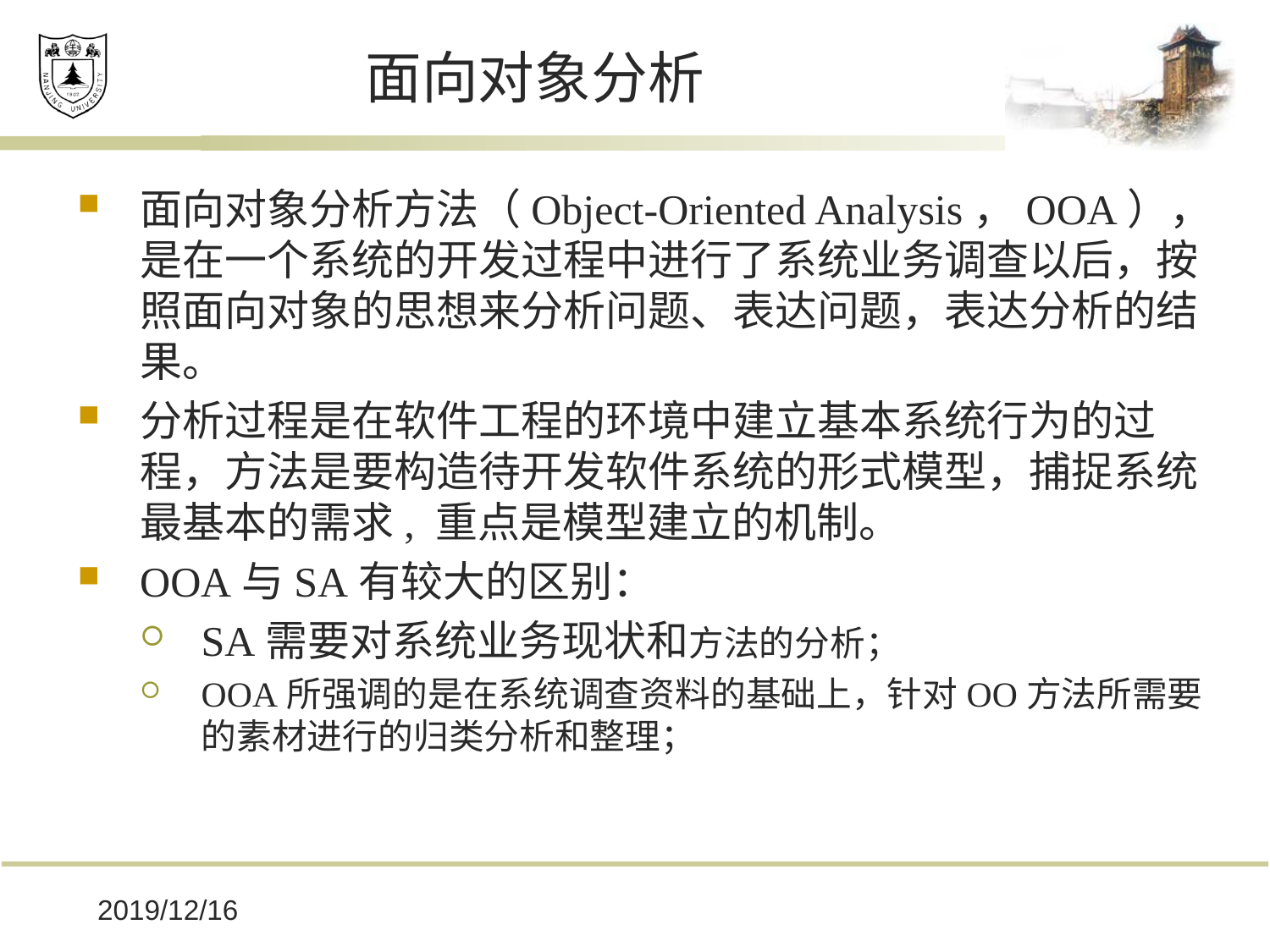

# 面向对象分析
面向对象分析方法（Object-Oriented Analysis，OOA），是在一个系统的开发过程中进行了系统业务调查以后，按照面向对象的思想来分析问题、表达问题，表达分析的结果。
分析过程是在软件工程的环境中建立基本系统行为的过程，方法是要构造待开发软件系统的形式模型，捕捉系统最基本的需求, 重点是模型建立的机制。
OOA与SA有较大的区别：
SA需要对系统业务现状和方法的分析；
OOA所强调的是在系统调查资料的基础上，针对OO方法所需要的素材进行的归类分析和整理；
2019/12/16